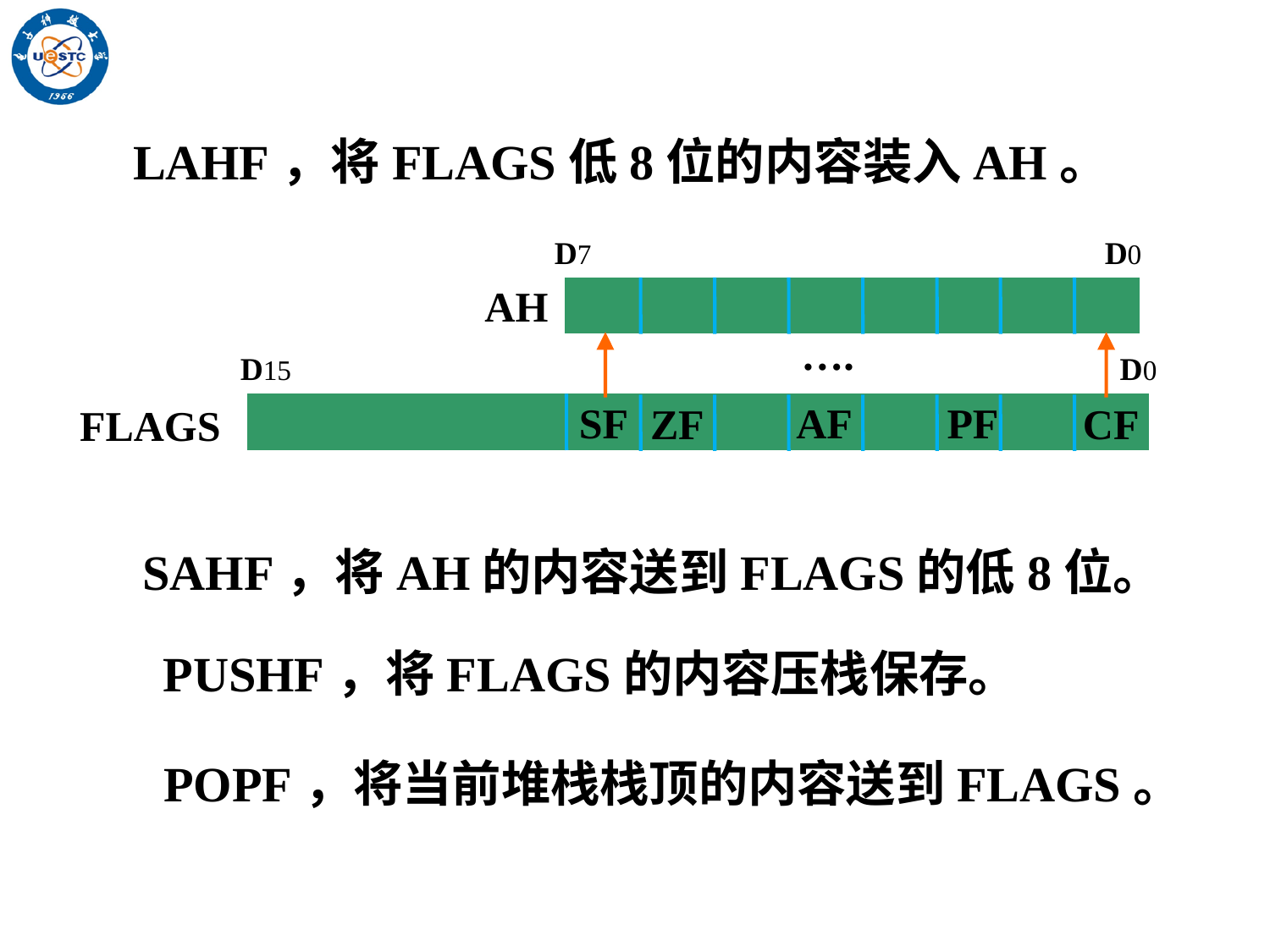

LAHF，将FLAGS低8位的内容装入AH。
D0
D7
AH

….

D15
D0
AF
SF
PF
CF
ZF
FLAGS

SAHF，将AH的内容送到FLAGS的低8位。
PUSHF，将FLAGS的内容压栈保存。
POPF，将当前堆栈栈顶的内容送到FLAGS。